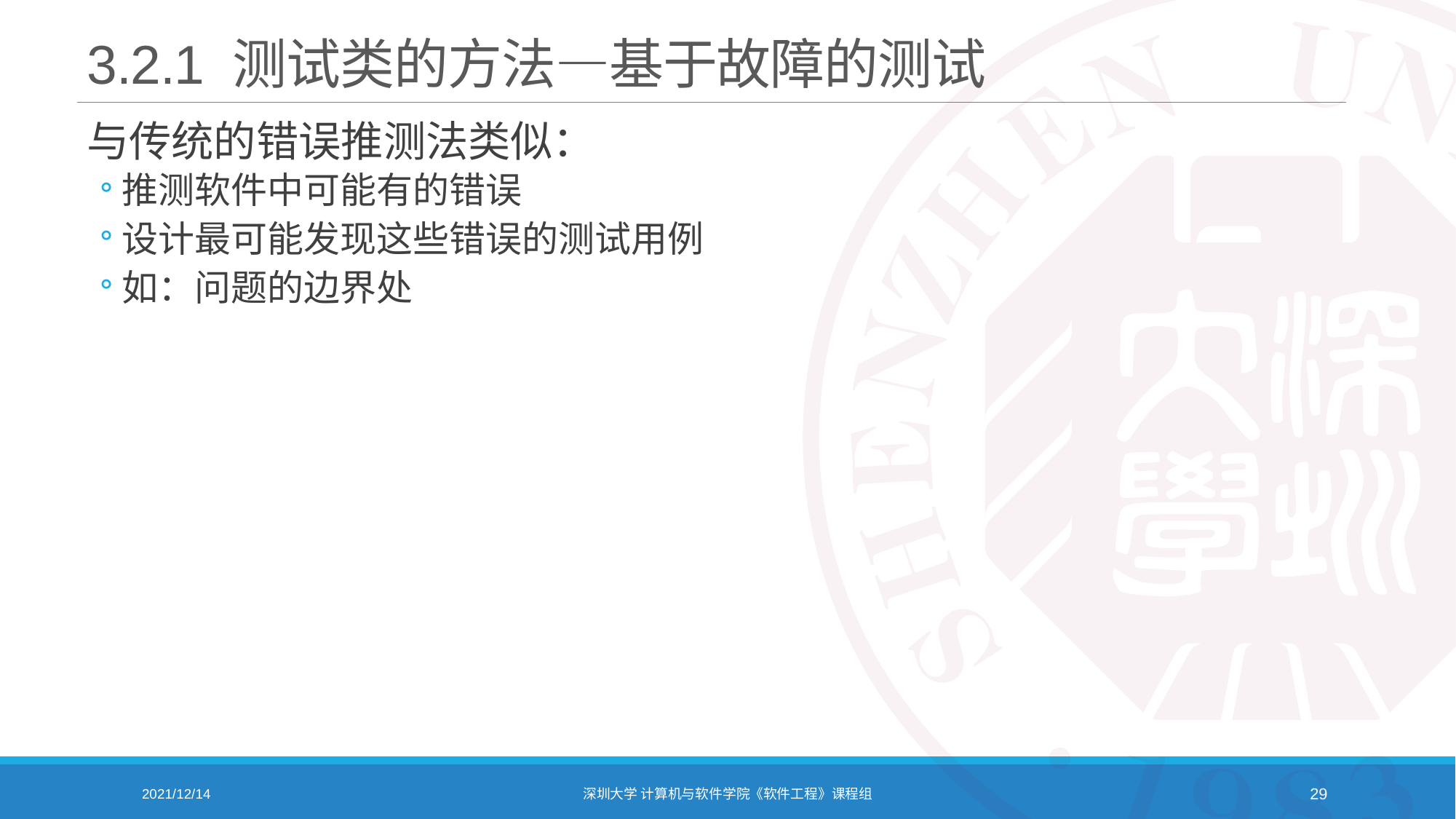

# 3.2.1 测试类的方法—基于故障的测试
与传统的错误推测法类似：
推测软件中可能有的错误
设计最可能发现这些错误的测试用例
如：问题的边界处

2021/12/14
深圳大学 计算机与软件学院《软件工程》课程组
29